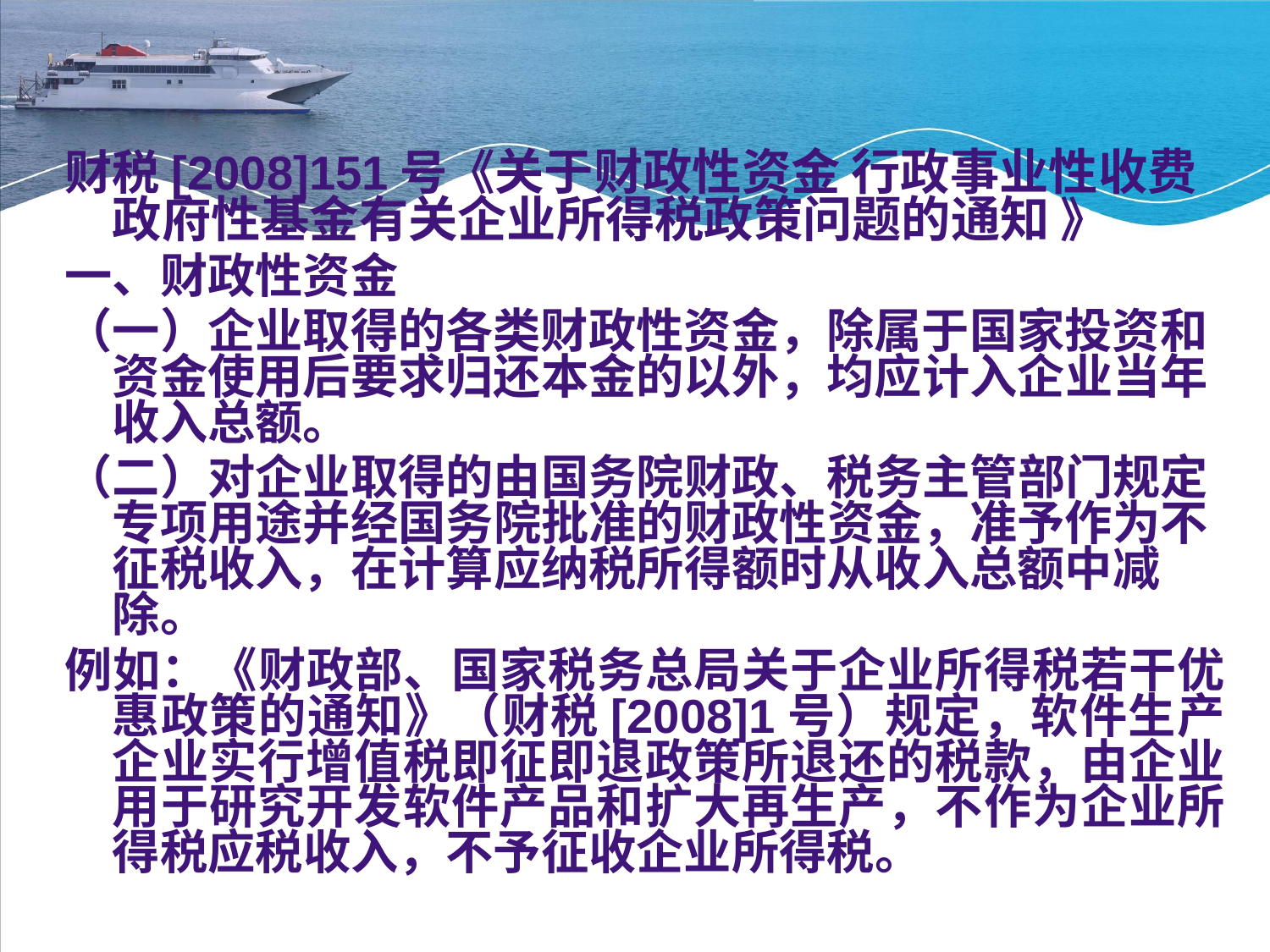

#
财税[2008]151号《关于财政性资金 行政事业性收费 政府性基金有关企业所得税政策问题的通知 》
一、财政性资金
（一）企业取得的各类财政性资金，除属于国家投资和资金使用后要求归还本金的以外，均应计入企业当年收入总额。
（二）对企业取得的由国务院财政、税务主管部门规定专项用途并经国务院批准的财政性资金，准予作为不征税收入，在计算应纳税所得额时从收入总额中减除。
例如：《财政部、国家税务总局关于企业所得税若干优惠政策的通知》（财税[2008]1号）规定，软件生产企业实行增值税即征即退政策所退还的税款，由企业用于研究开发软件产品和扩大再生产，不作为企业所得税应税收入，不予征收企业所得税。